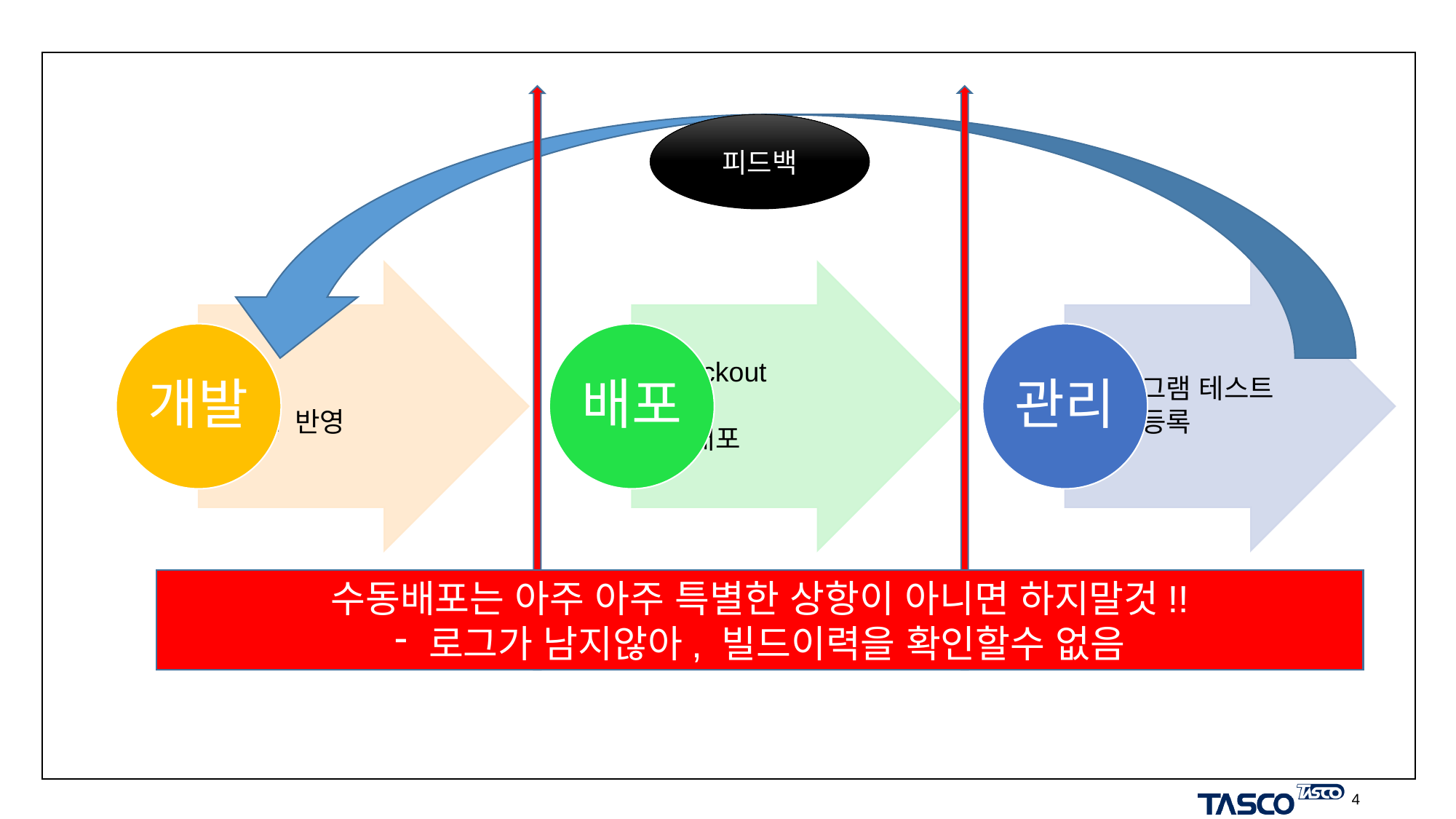

# 1. 배포실행환경(수동)
개발
SVN 반영
개발
checkout
build
웹 배포
배포
프로그램 테스트
이슈등록
관리

피드백
수동배포는 아주 아주 특별한 상항이 아니면 하지말것!!
로그가 남지않아, 빌드이력을 확인할수 없음